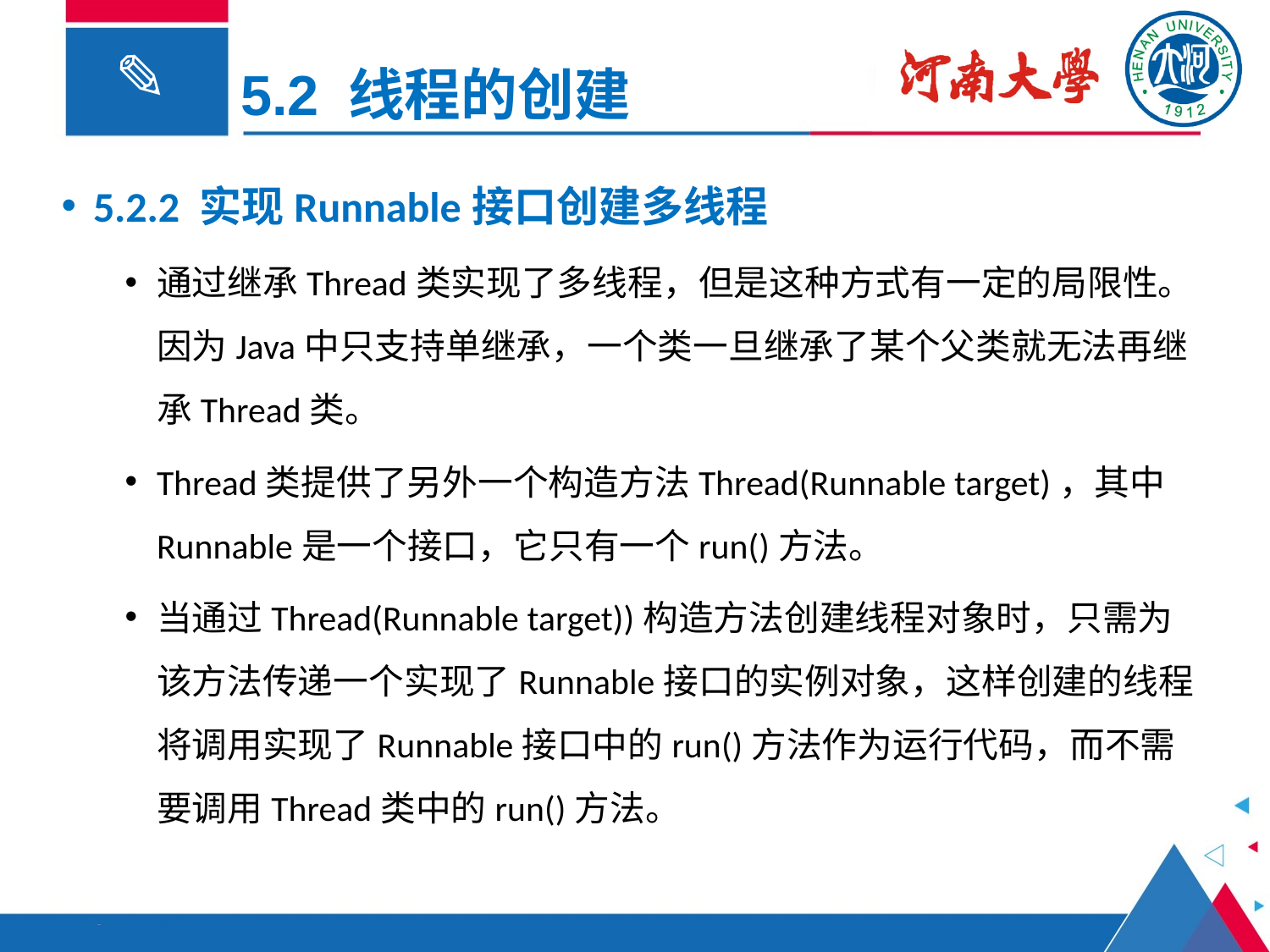

5.2 线程的创建
5.2.2 实现Runnable接口创建多线程
通过继承Thread类实现了多线程，但是这种方式有一定的局限性。因为Java中只支持单继承，一个类一旦继承了某个父类就无法再继承Thread类。
Thread类提供了另外一个构造方法Thread(Runnable target)，其中Runnable是一个接口，它只有一个run()方法。
当通过Thread(Runnable target))构造方法创建线程对象时，只需为该方法传递一个实现了Runnable接口的实例对象，这样创建的线程将调用实现了Runnable接口中的run()方法作为运行代码，而不需要调用Thread类中的run()方法。